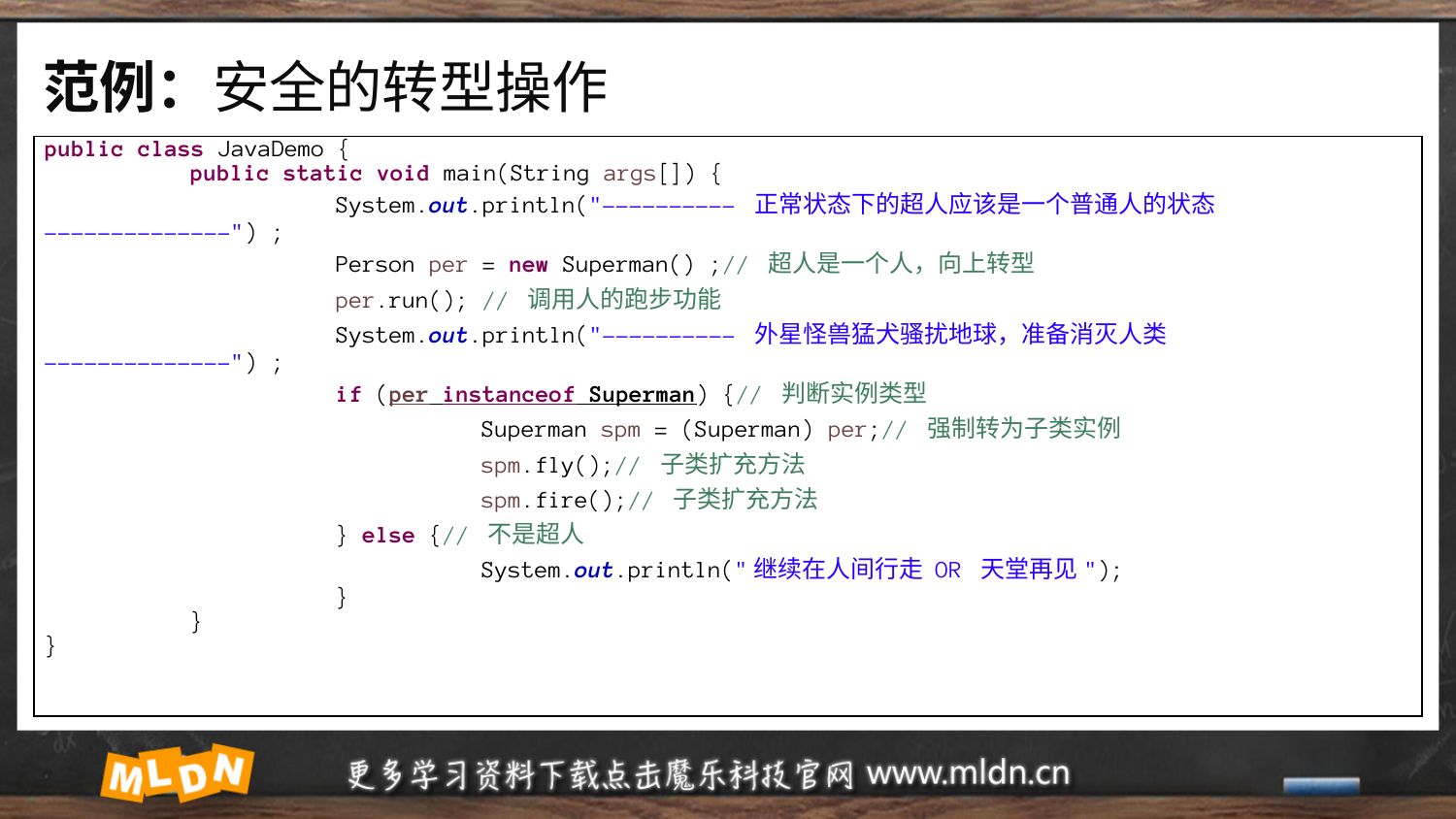

# 范例：安全的转型操作
| public class JavaDemo { public static void main(String args[]) { System.out.println("---------- 正常状态下的超人应该是一个普通人的状态 --------------") ; Person per = new Superman() ;// 超人是一个人，向上转型 per.run(); // 调用人的跑步功能 System.out.println("---------- 外星怪兽猛犬骚扰地球，准备消灭人类 --------------") ; if (per instanceof Superman) {// 判断实例类型 Superman spm = (Superman) per;// 强制转为子类实例 spm.fly();// 子类扩充方法 spm.fire();// 子类扩充方法 } else {// 不是超人 System.out.println("继续在人间行走 OR 天堂再见"); } } } |
| --- |